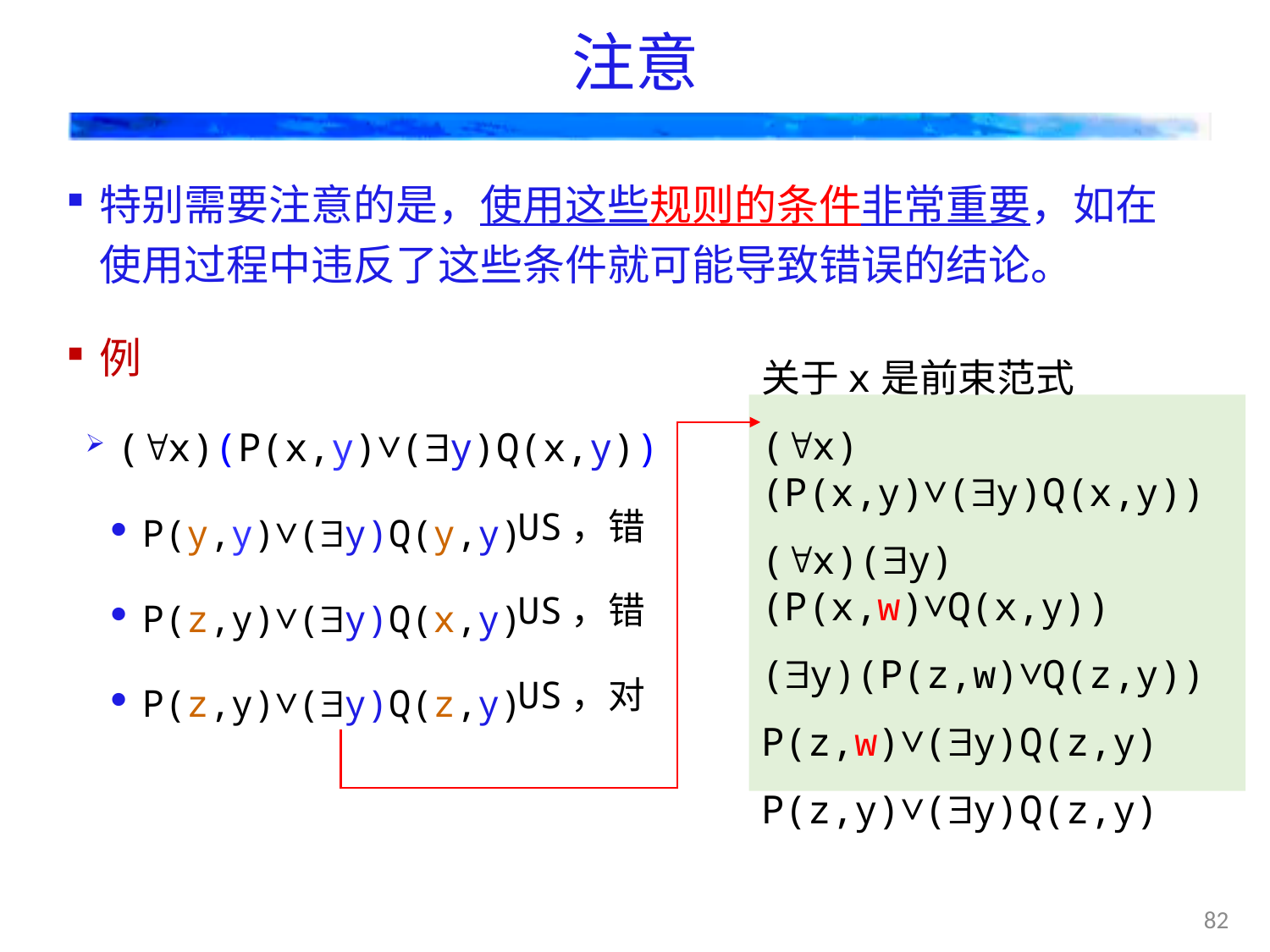

# 注意
特别需要注意的是，使用这些规则的条件非常重要，如在使用过程中违反了这些条件就可能导致错误的结论。
例
(∀x)(P(x,y)∨(∃y)Q(x,y))
P(y,y)∨(∃y)Q(y,y)
P(z,y)∨(∃y)Q(x,y)
P(z,y)∨(∃y)Q(z,y)
关于x是前束范式
(∀x)(P(x,y)∨(∃y)Q(x,y))
(∀x)(∃y)(P(x,w)∨Q(x,y))
(∃y)(P(z,w)∨Q(z,y))
P(z,w)∨(∃y)Q(z,y)
P(z,y)∨(∃y)Q(z,y)

US，错
US，错
US，对
82